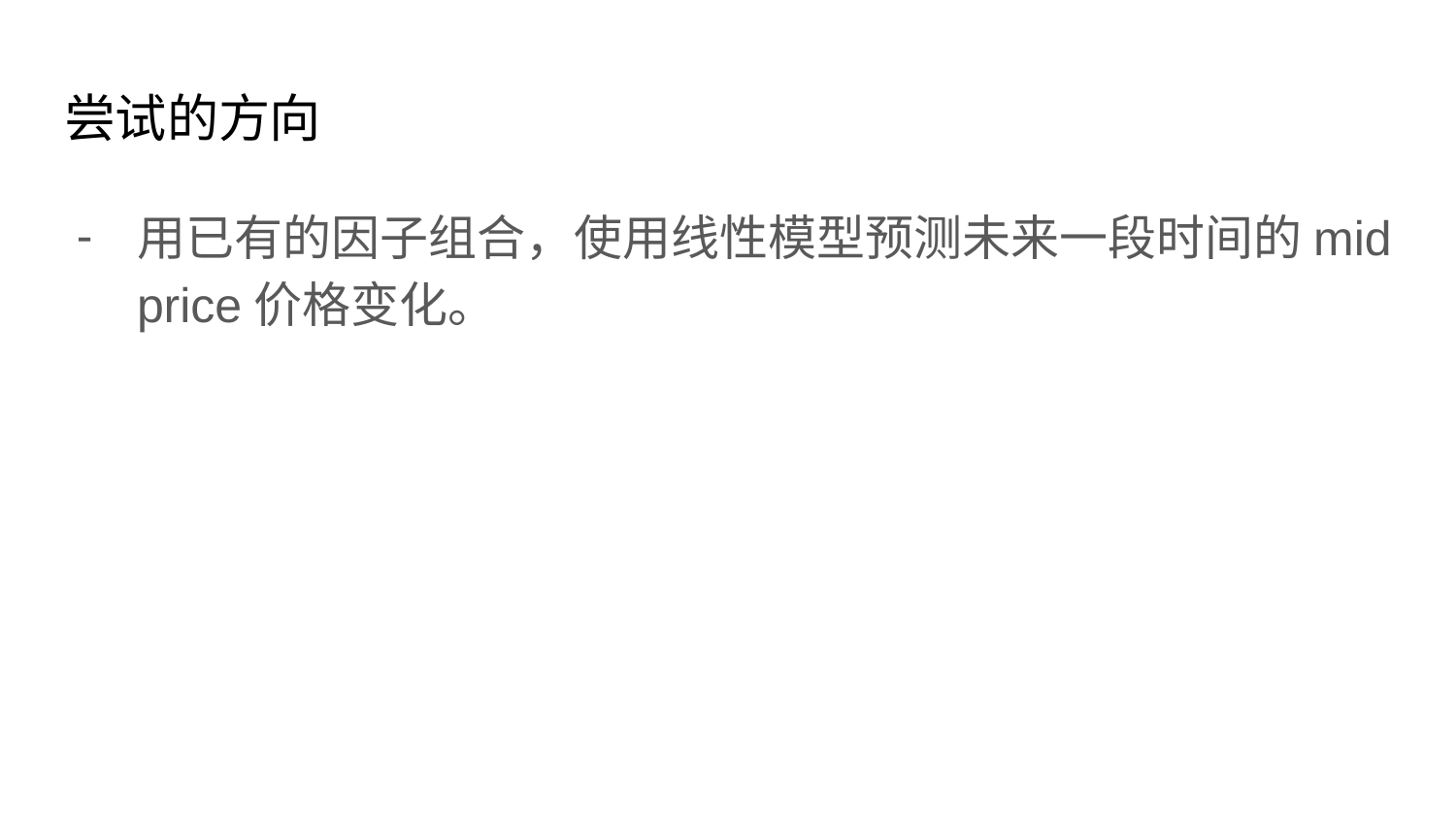

# 尝试的方向
用已有的因子组合，使用线性模型预测未来一段时间的mid price价格变化。